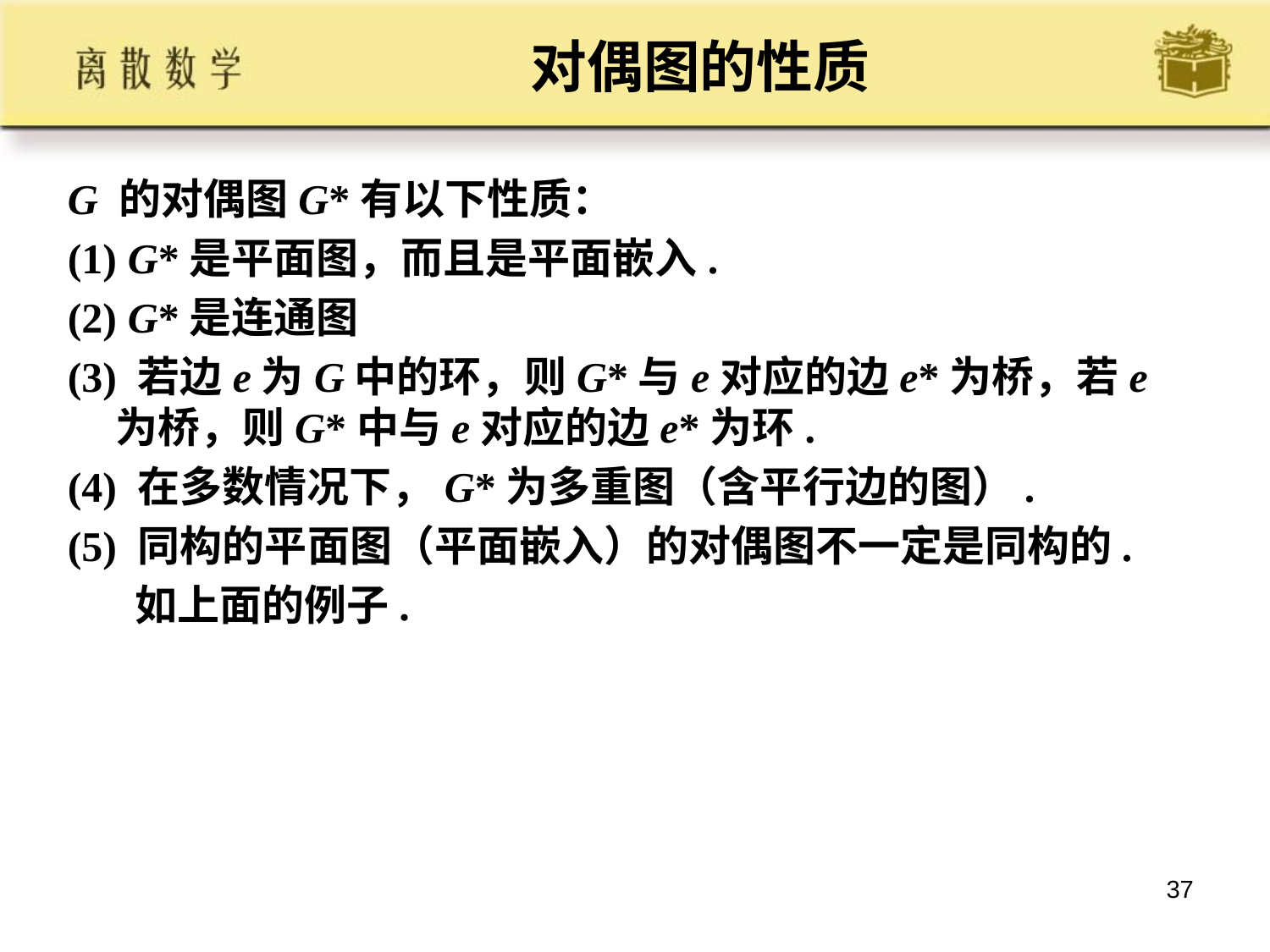

# 对偶图的性质
G 的对偶图G*有以下性质：
(1) G*是平面图，而且是平面嵌入.
(2) G*是连通图
(3) 若边e为G中的环，则G*与e对应的边e*为桥，若e为桥，则G*中与e对应的边e*为环.
(4) 在多数情况下，G*为多重图（含平行边的图）.
(5) 同构的平面图（平面嵌入）的对偶图不一定是同构的.
      如上面的例子.
37